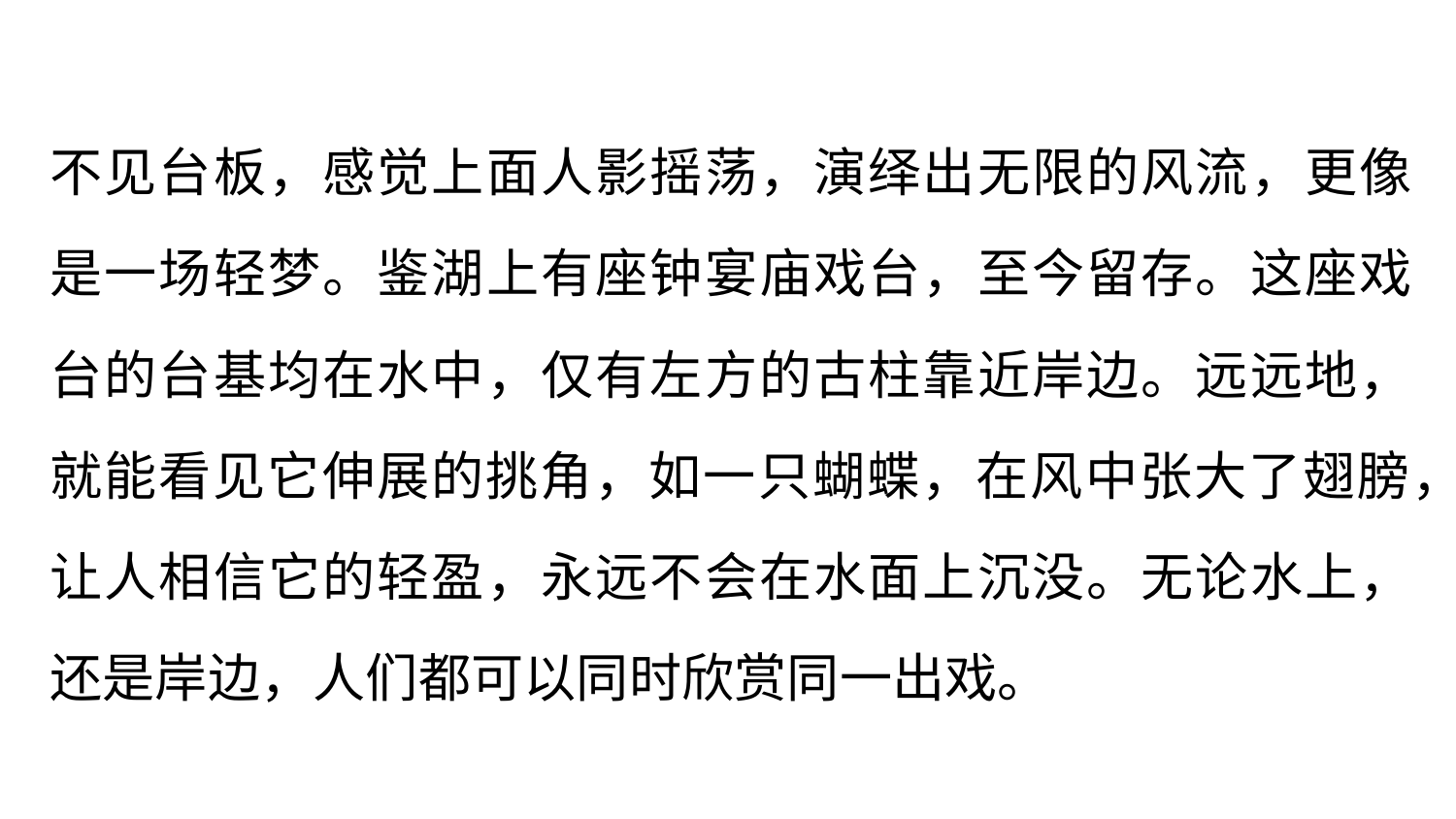

不见台板，感觉上面人影摇荡，演绎出无限的风流，更像是一场轻梦。鉴湖上有座钟宴庙戏台，至今留存。这座戏台的台基均在水中，仅有左方的古柱靠近岸边。远远地，就能看见它伸展的挑角，如一只蝴蝶，在风中张大了翅膀，让人相信它的轻盈，永远不会在水面上沉没。无论水上，还是岸边，人们都可以同时欣赏同一出戏。